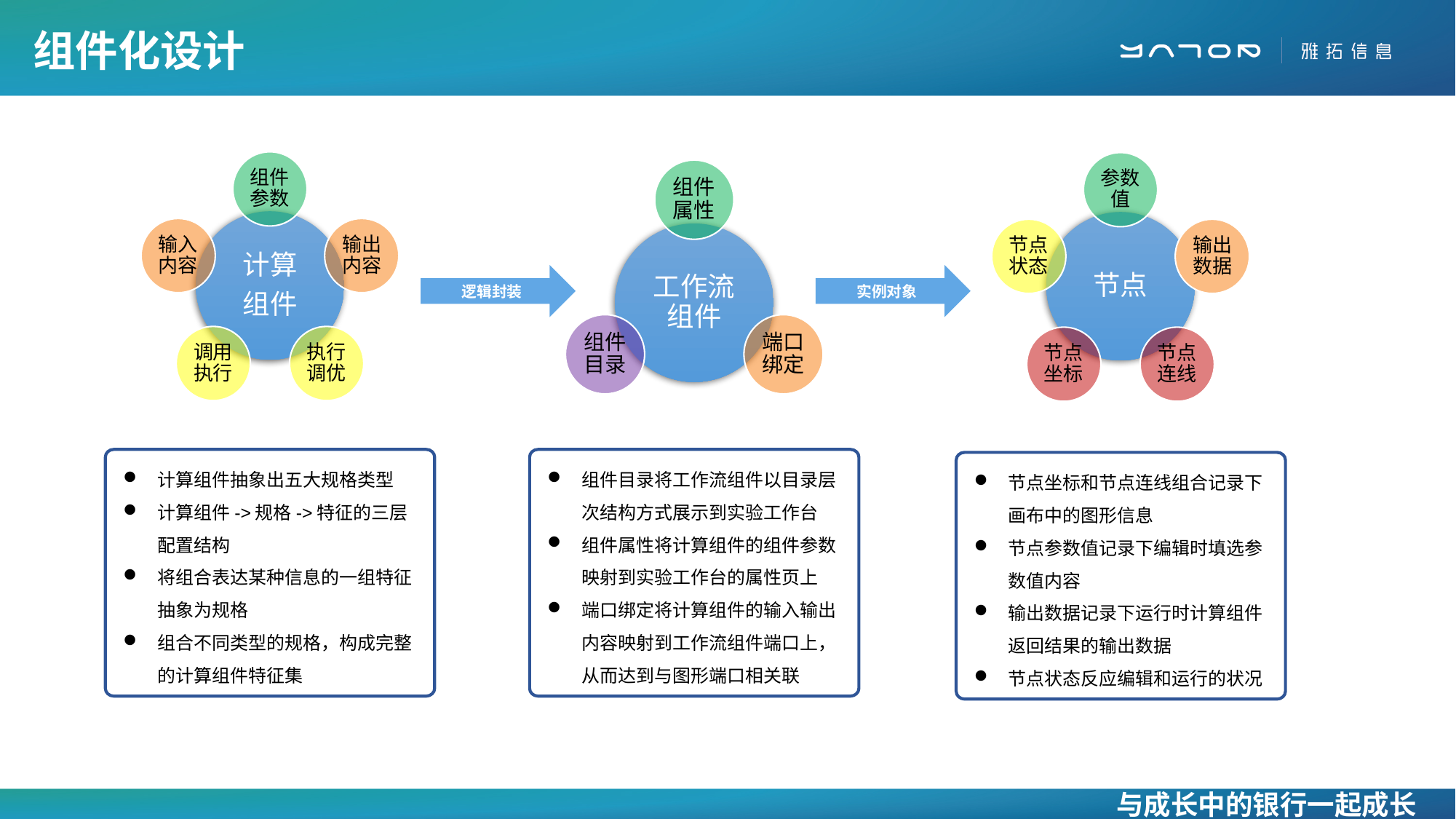

# 组件化设计
组件参数
计算
组件
输入内容
输出内容
调用执行
执行调优
参数值
节点
节点状态
输出数据
节点坐标
节点连线
组件属性
工作流组件
组件目录
端口绑定
逻辑封装
实例对象

计算组件抽象出五大规格类型
计算组件->规格->特征的三层配置结构
将组合表达某种信息的一组特征抽象为规格
组合不同类型的规格，构成完整的计算组件特征集

组件目录将工作流组件以目录层次结构方式展示到实验工作台
组件属性将计算组件的组件参数映射到实验工作台的属性页上
端口绑定将计算组件的输入输出内容映射到工作流组件端口上，从而达到与图形端口相关联

节点坐标和节点连线组合记录下画布中的图形信息
节点参数值记录下编辑时填选参数值内容
输出数据记录下运行时计算组件返回结果的输出数据
节点状态反应编辑和运行的状况